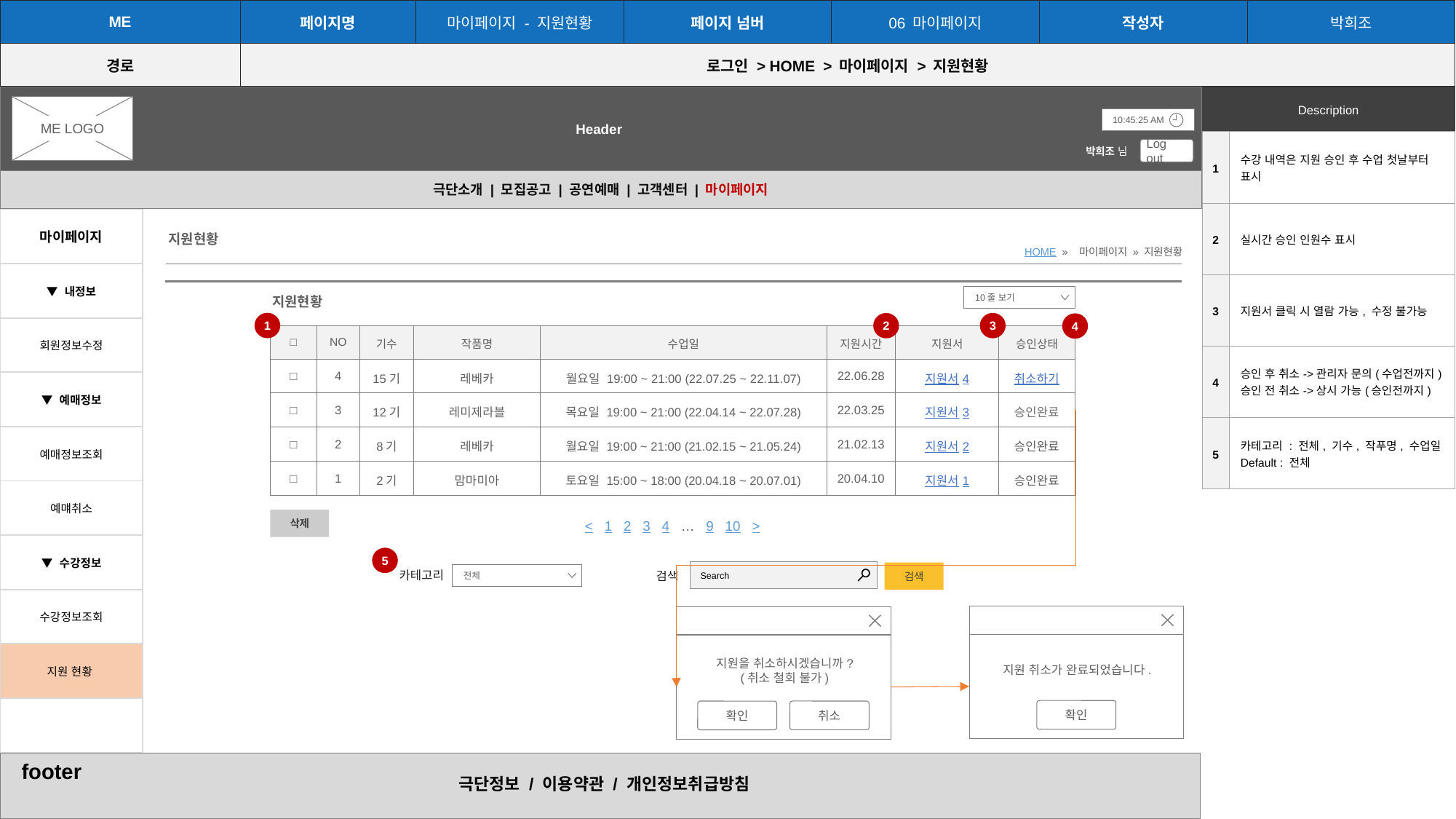

| ME | 페이지명 | 마이페이지 - 지원현황 | 페이지 넘버 | 06 마이페이지 | 작성자 | 박희조 |
| --- | --- | --- | --- | --- | --- | --- |
| 경로 | 로그인 > HOME > 마이페이지 > 지원현황 |  |  |  |  |  |
Header
| Description |
| --- |

ME LOGO
10:45:25 AM

| 1 | 수강 내역은 지원 승인 후 수업 첫날부터 표시 |
| --- | --- |
| 2 | 실시간 승인 인원수 표시 |
| 3 | 지원서 클릭 시 열람 가능, 수정 불가능 |
| 4 | 승인 후 취소->관리자 문의(수업전까지) 승인 전 취소->상시 가능(승인전까지) |
| 5 | 카테고리 : 전체, 기수, 작푸명, 수업일 Default : 전체 |
박희조 님
Log out
극단소개 | 모집공고 | 공연예매 | 고객센터 | 마이페이지
| 마이페이지 |
| --- |
| ▼ 내정보 |
| 회원정보수정 |
| ▼ 예매정보 |
| 예매정보조회 |
| 예먜취소 |
| ▼ 수강정보 |
| 수강정보조회 |
| 지원 현황 |
|  |
지원현황
HOME  »   마이페이지 » 지원현황
10줄 보기

지원현황
1
3
2
4
| □ | NO | 기수 | 작품명 | 수업일 | 지원시간 | 지원서 | 승인상태 |
| --- | --- | --- | --- | --- | --- | --- | --- |
| □ | 4 | 15기 | 레베카 | 월요일 19:00 ~ 21:00 (22.07.25 ~ 22.11.07) | 22.06.28 | 지원서4 | 취소하기 |
| □ | 3 | 12기 | 레미제라블 | 목요일 19:00 ~ 21:00 (22.04.14 ~ 22.07.28) | 22.03.25 | 지원서3 | 승인완료 |
| □ | 2 | 8기 | 레베카 | 월요일 19:00 ~ 21:00 (21.02.15 ~ 21.05.24) | 21.02.13 | 지원서2 | 승인완료 |
| □ | 1 | 2기 | 맘마미아 | 토요일 15:00 ~ 18:00 (20.04.18 ~ 20.07.01) | 20.04.10 | 지원서1 | 승인완료 |
삭제
<   1   2   3   4   …   9   10   >
5
Search

검색
카테고리
전체

검색

지원 취소가 완료되었습니다.
확인

지원을 취소하시겠습니까?
(취소 철회 불가)

확인
취소

footer
극단정보 / 이용약관 / 개인정보취급방침